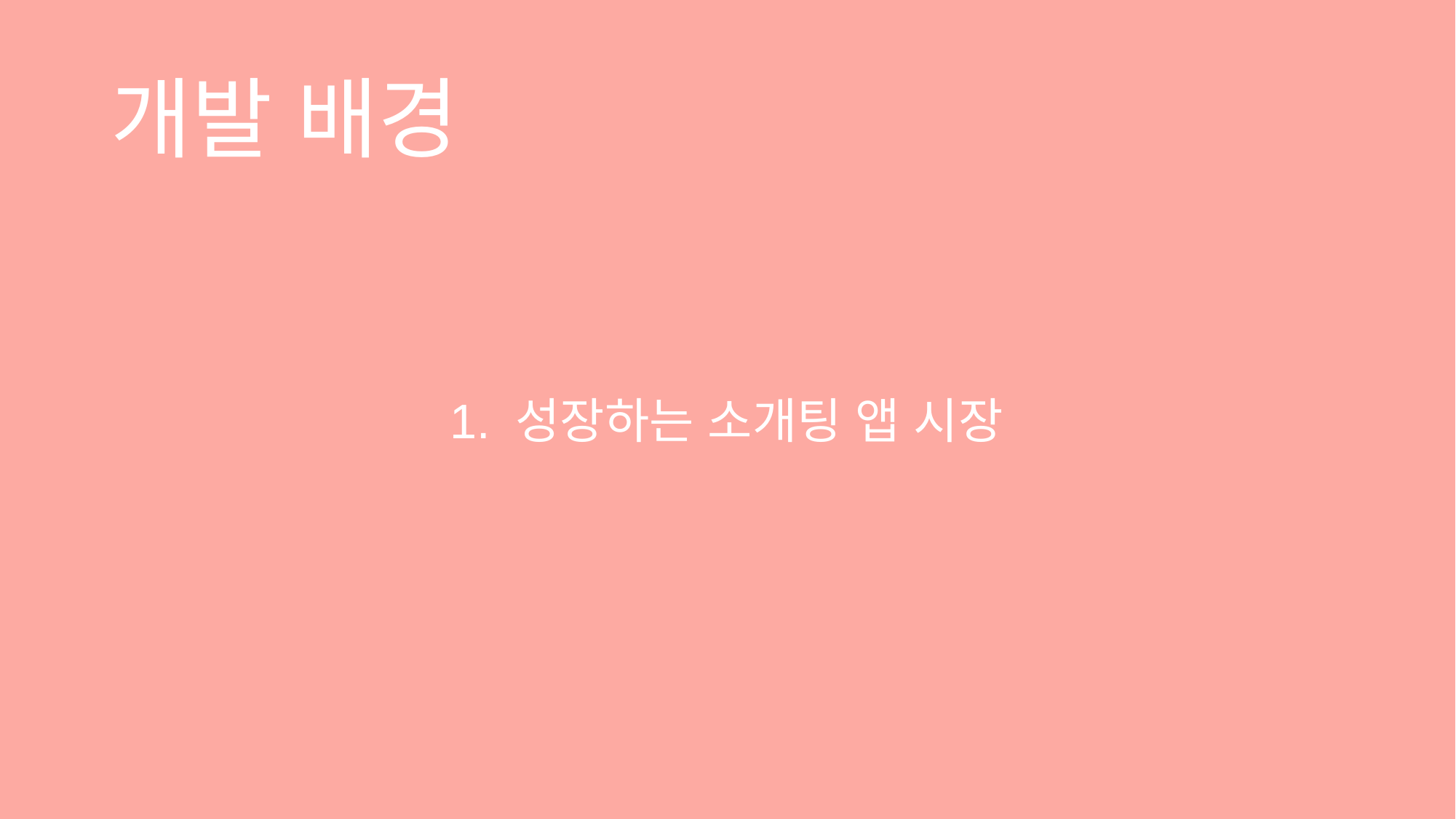

# 개발 배경
1. 성장하는 소개팅 앱 시장